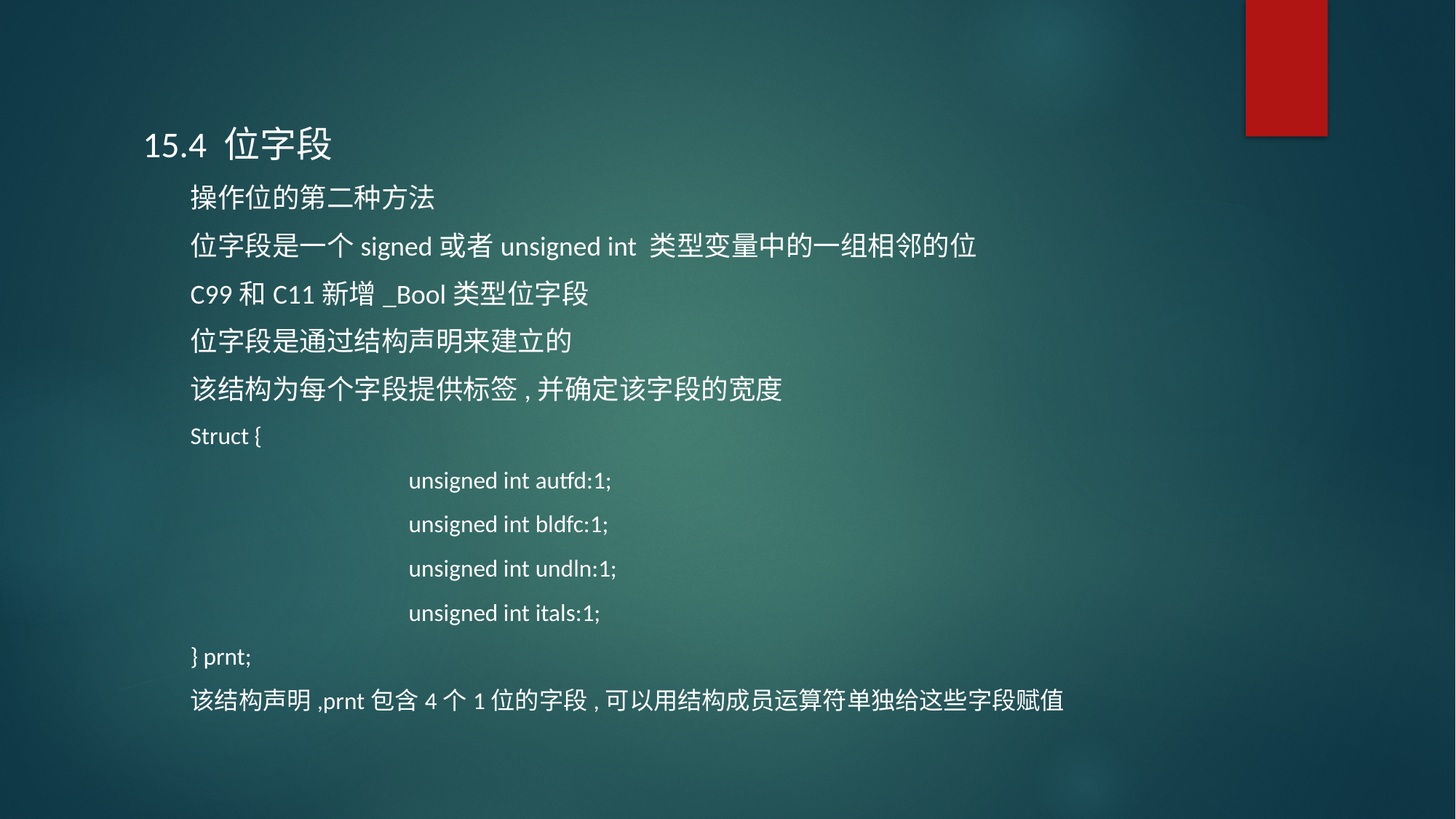

15.4 位字段
操作位的第二种方法
位字段是一个signed或者unsigned int 类型变量中的一组相邻的位
C99和C11新增_Bool类型位字段
位字段是通过结构声明来建立的
该结构为每个字段提供标签,并确定该字段的宽度
Struct {
		unsigned int autfd:1;
		unsigned int bldfc:1;
		unsigned int undln:1;
		unsigned int itals:1;
} prnt;
该结构声明,prnt包含4个1位的字段,可以用结构成员运算符单独给这些字段赋值